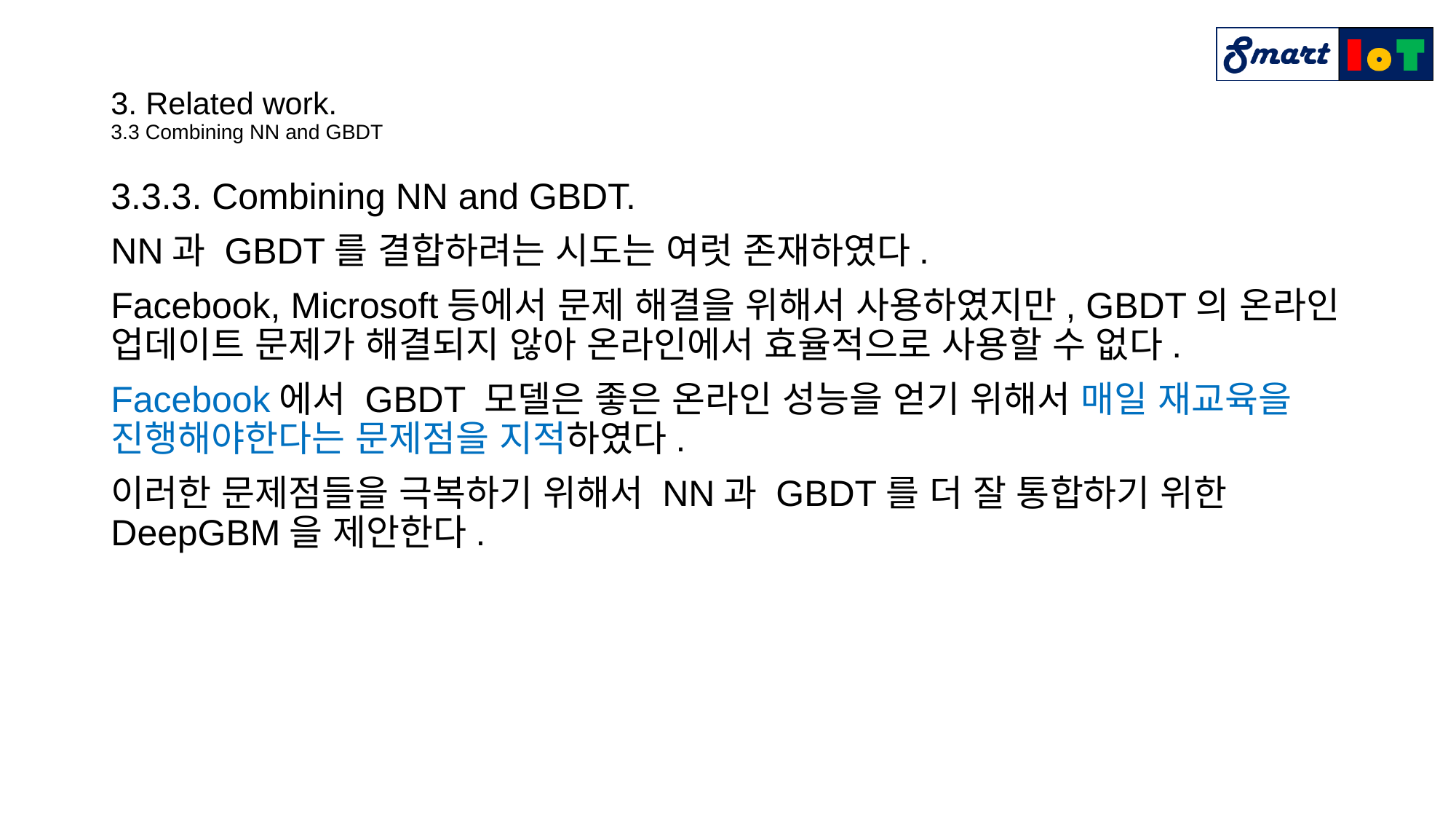

# 3. Related work. 3.3 Combining NN and GBDT
3.3.3. Combining NN and GBDT.
NN과 GBDT를 결합하려는 시도는 여럿 존재하였다.
Facebook, Microsoft등에서 문제 해결을 위해서 사용하였지만, GBDT의 온라인 업데이트 문제가 해결되지 않아 온라인에서 효율적으로 사용할 수 없다.
Facebook에서 GBDT 모델은 좋은 온라인 성능을 얻기 위해서 매일 재교육을 진행해야한다는 문제점을 지적하였다.
이러한 문제점들을 극복하기 위해서 NN과 GBDT를 더 잘 통합하기 위한 DeepGBM을 제안한다.